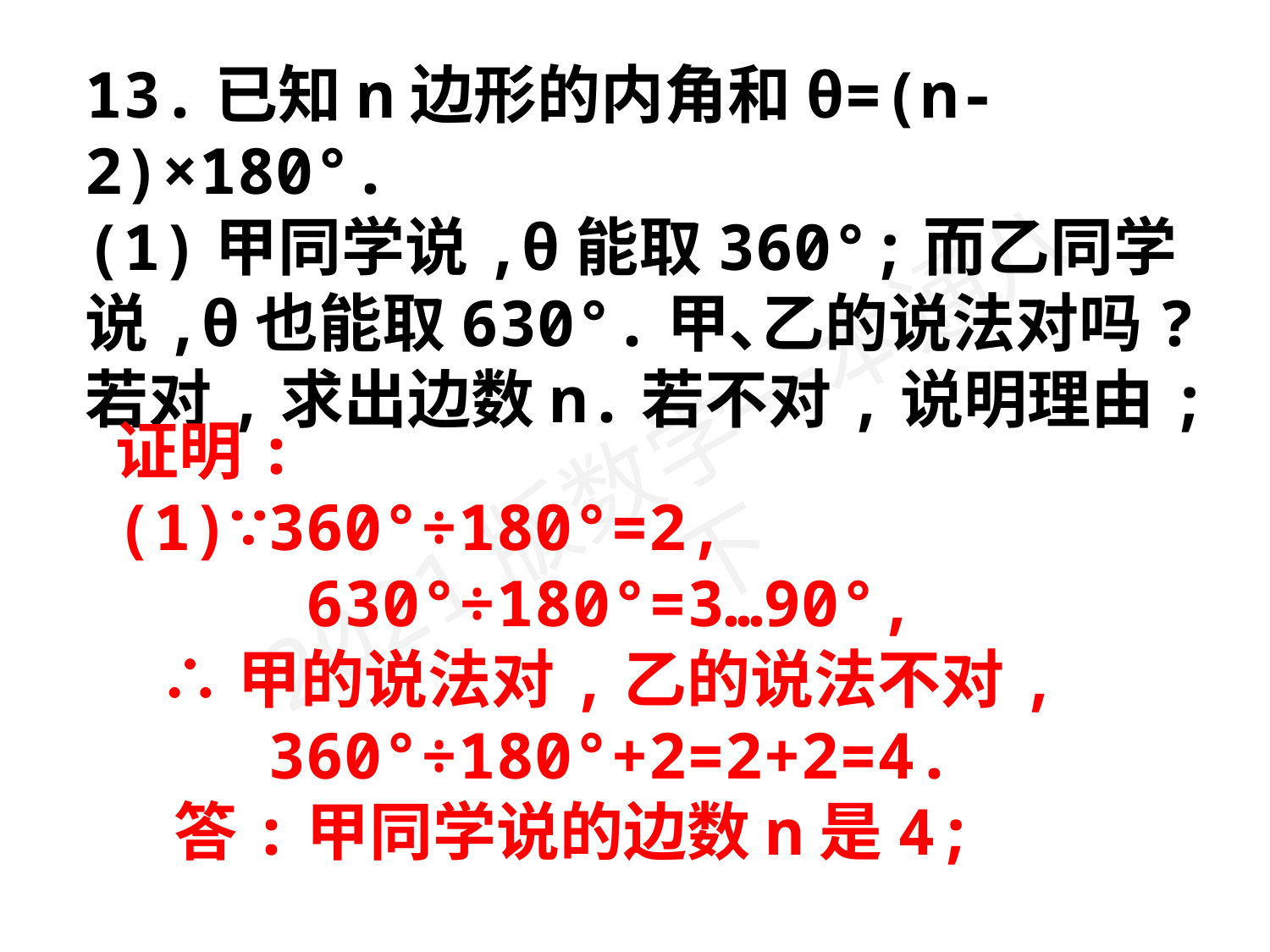

13.已知n边形的内角和θ=(n-2)×180°.
(1)甲同学说,θ能取360°;而乙同学说,θ也能取630°.甲､乙的说法对吗?若对,求出边数n.若不对,说明理由;
证明:
(1)∵360°÷180°=2,
     630°÷180°=3…90°,
   ∴甲的说法对,乙的说法不对,
    360°÷180°+2=2+2=4.
   答:甲同学说的边数n是4;